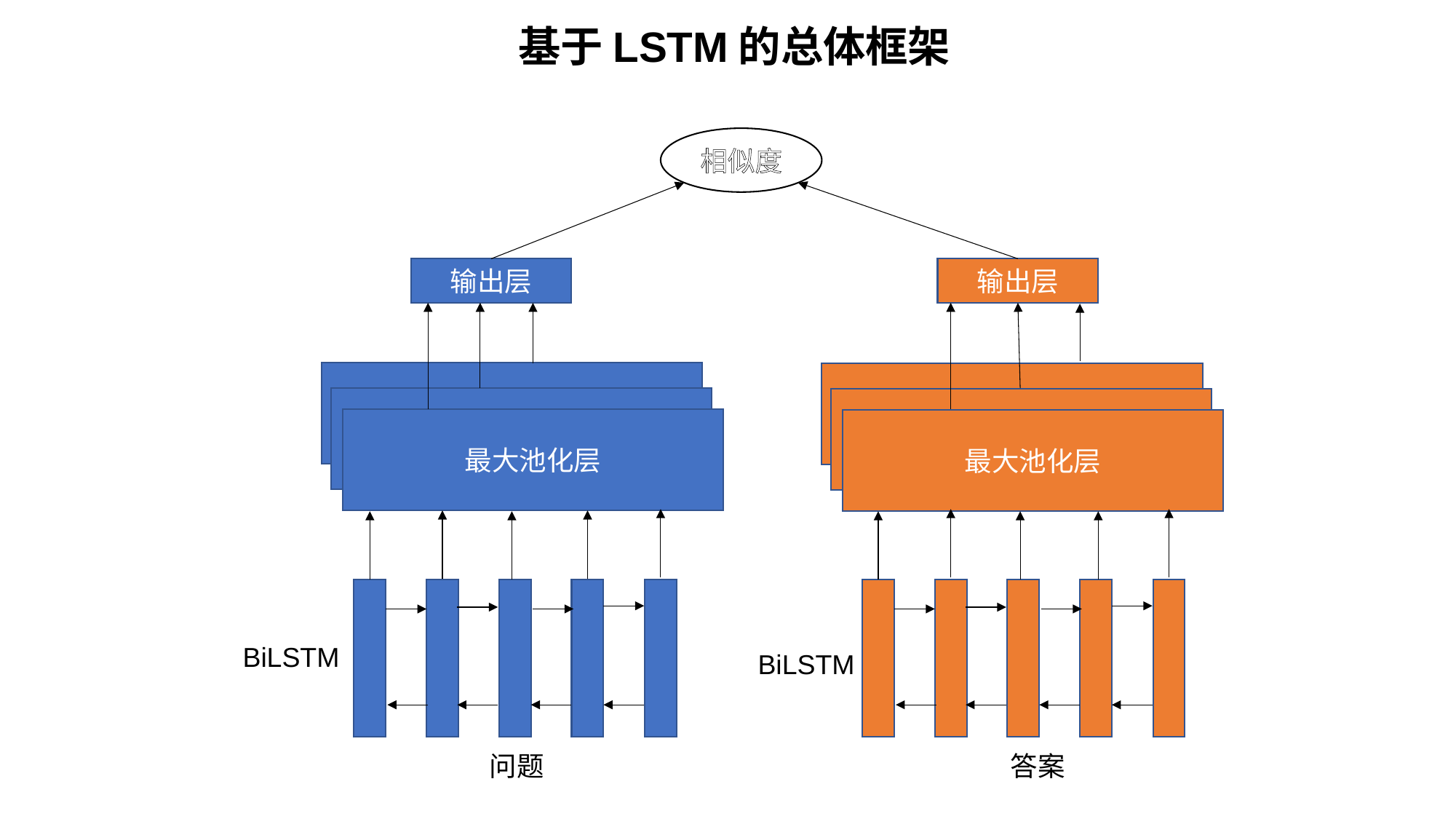

基于LSTM的总体框架
相似度
输出层
输出层

最大池化层
最大池化层

BiLSTM
BiLSTM
问题
答案